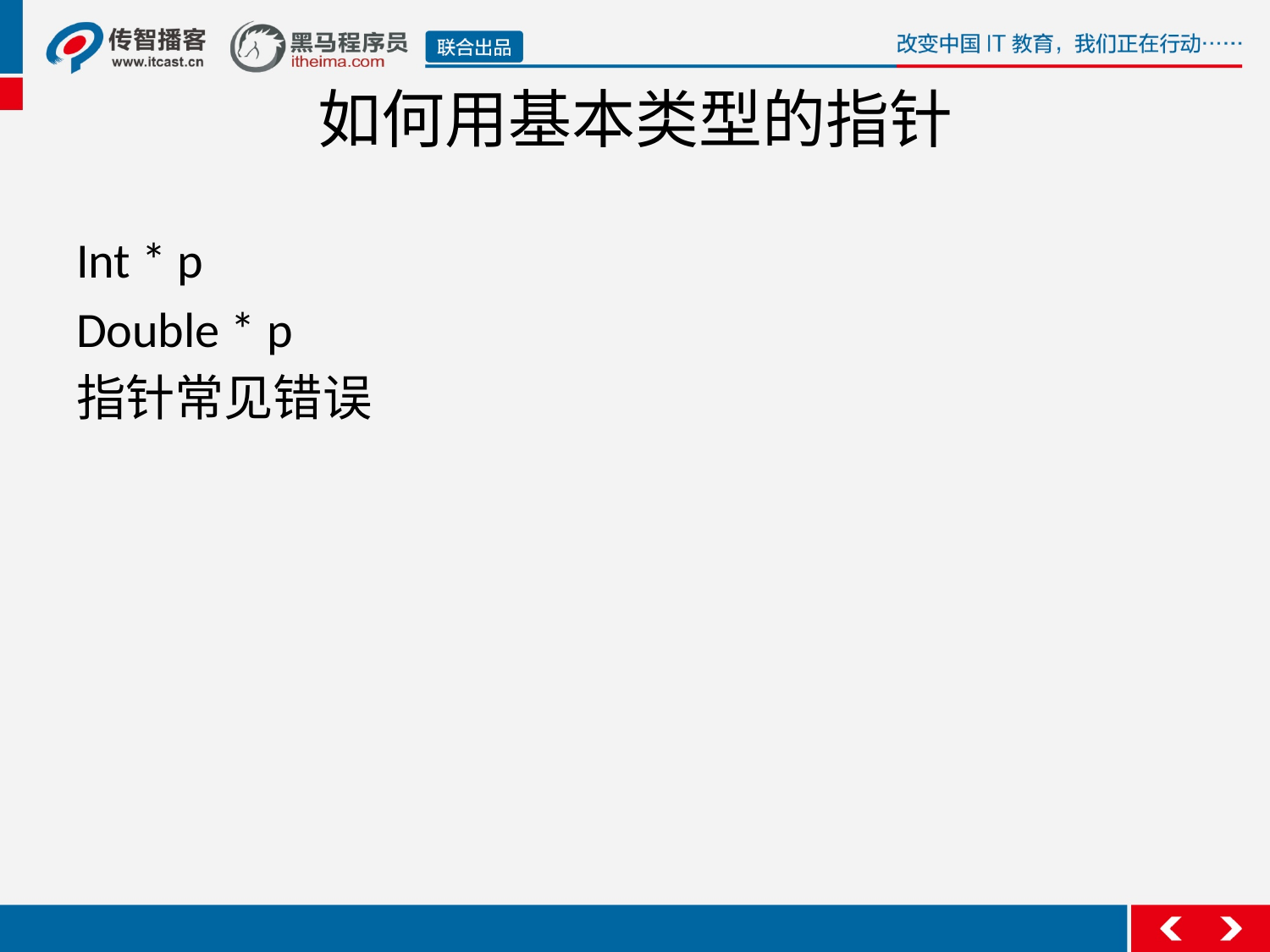

如何用基本类型的指针
Int * p
Double * p
指针常见错误